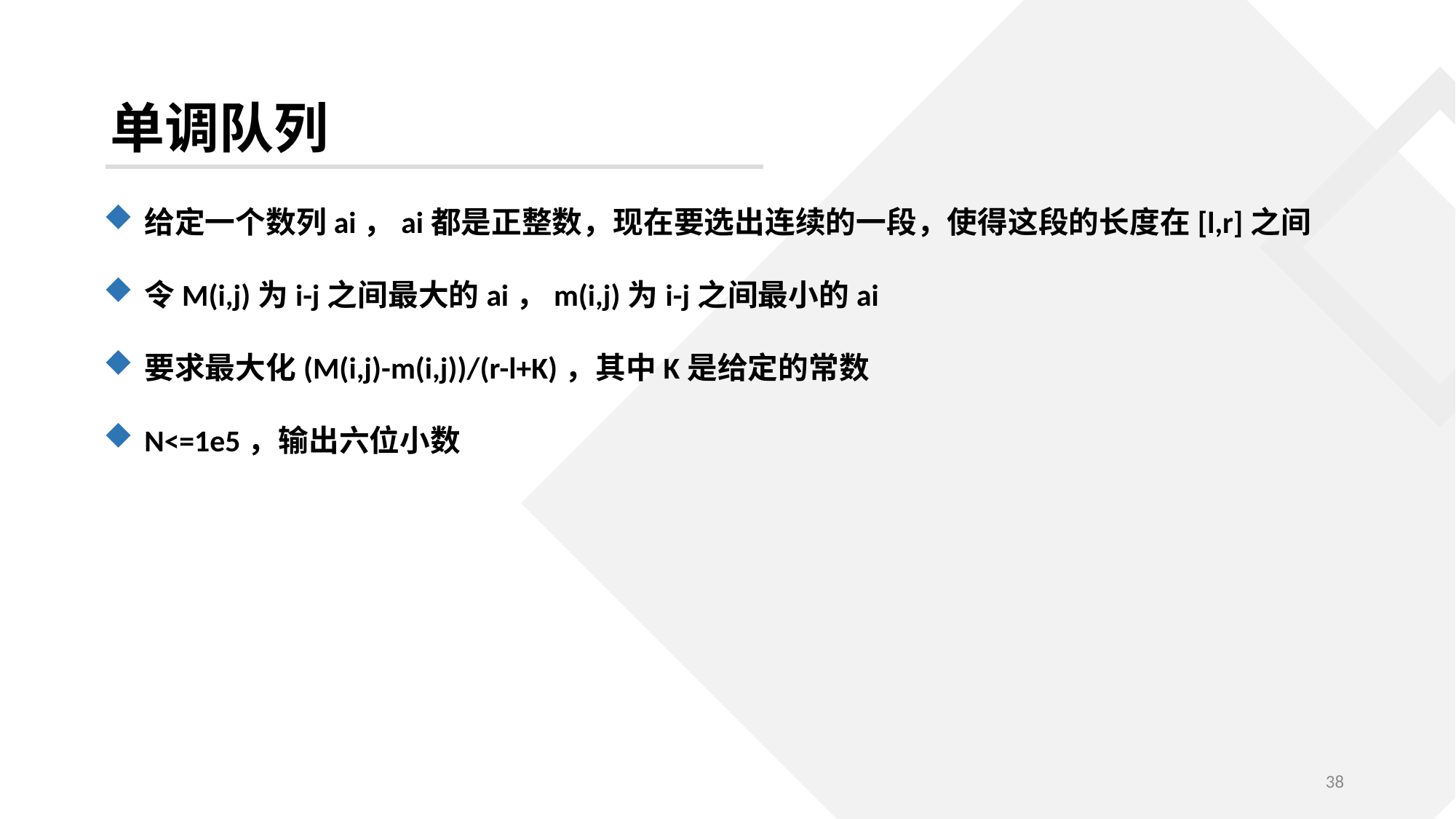

单调队列
给定一个数列ai，ai都是正整数，现在要选出连续的一段，使得这段的长度在[l,r]之间

令M(i,j)为i-j之间最大的ai，m(i,j)为i-j之间最小的ai

要求最大化(M(i,j)-m(i,j))/(r-l+K)，其中K是给定的常数

N<=1e5，输出六位小数
38